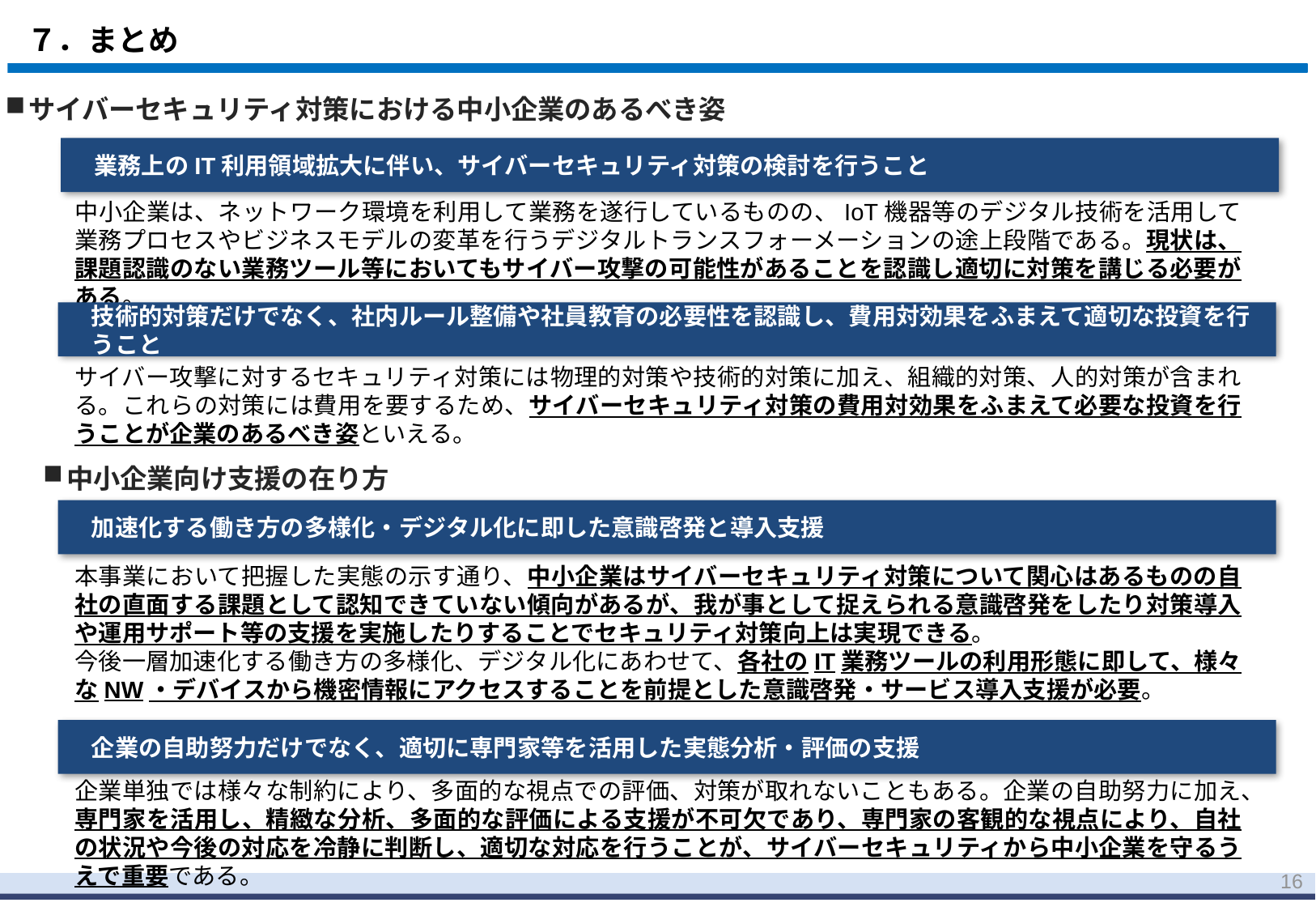

# ７．まとめ
サイバーセキュリティ対策における中小企業のあるべき姿
業務上のIT利用領域拡大に伴い、サイバーセキュリティ対策の検討を行うこと
中小企業は、ネットワーク環境を利用して業務を遂行しているものの、IoT機器等のデジタル技術を活用して業務プロセスやビジネスモデルの変革を行うデジタルトランスフォーメーションの途上段階である。現状は、課題認識のない業務ツール等においてもサイバー攻撃の可能性があることを認識し適切に対策を講じる必要がある。
技術的対策だけでなく、社内ルール整備や社員教育の必要性を認識し、費用対効果をふまえて適切な投資を行うこと
サイバー攻撃に対するセキュリティ対策には物理的対策や技術的対策に加え、組織的対策、人的対策が含まれる。これらの対策には費用を要するため、サイバーセキュリティ対策の費用対効果をふまえて必要な投資を行うことが企業のあるべき姿といえる。
中小企業向け支援の在り方
加速化する働き方の多様化・デジタル化に即した意識啓発と導入支援
本事業において把握した実態の示す通り、中小企業はサイバーセキュリティ対策について関心はあるものの自社の直面する課題として認知できていない傾向があるが、我が事として捉えられる意識啓発をしたり対策導入や運用サポート等の支援を実施したりすることでセキュリティ対策向上は実現できる。
今後一層加速化する働き方の多様化、デジタル化にあわせて、各社のIT業務ツールの利用形態に即して、様々なNW・デバイスから機密情報にアクセスすることを前提とした意識啓発・サービス導入支援が必要。
企業の自助努力だけでなく、適切に専門家等を活用した実態分析・評価の支援
企業単独では様々な制約により、多面的な視点での評価、対策が取れないこともある。企業の自助努力に加え、専門家を活用し、精緻な分析、多面的な評価による支援が不可欠であり、専門家の客観的な視点により、自社の状況や今後の対応を冷静に判断し、適切な対応を行うことが、サイバーセキュリティから中小企業を守るうえで重要である。
16